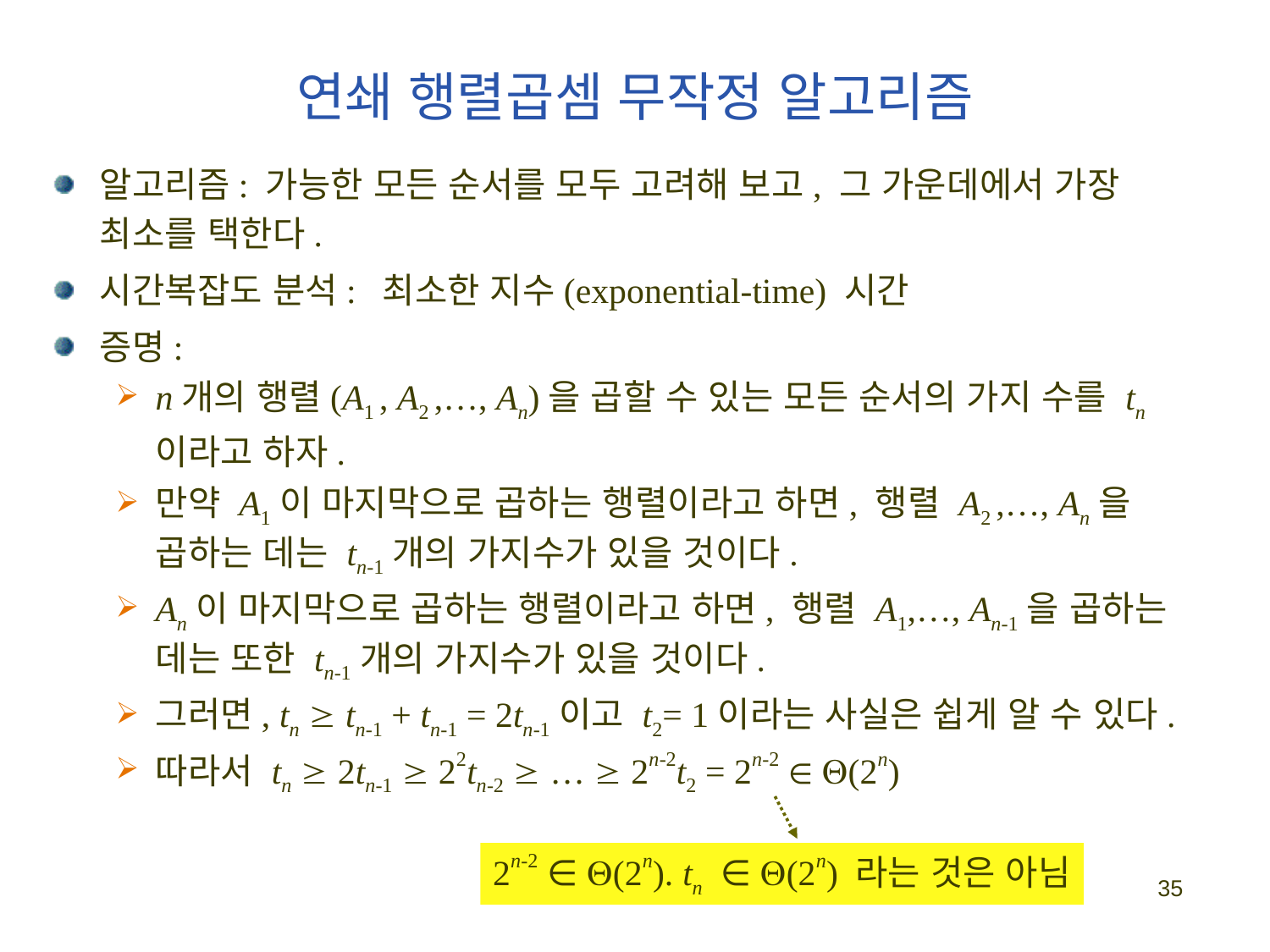

연쇄 행렬곱셈 무작정 알고리즘
알고리즘: 가능한 모든 순서를 모두 고려해 보고, 그 가운데에서 가장 최소를 택한다.
시간복잡도 분석:  최소한 지수(exponential-time) 시간
증명:
n개의 행렬(A1 , A2 ,…, An)을 곱할 수 있는 모든 순서의 가지 수를 tn이라고 하자.
만약 A1이 마지막으로 곱하는 행렬이라고 하면, 행렬 A2 ,…, An을 곱하는 데는 tn-1개의 가지수가 있을 것이다.
An이 마지막으로 곱하는 행렬이라고 하면, 행렬 A1,…, An-1을 곱하는 데는 또한 tn-1개의 가지수가 있을 것이다.
그러면, tn ≥ tn-1 + tn-1 = 2tn-1이고 t2= 1이라는 사실은 쉽게 알 수 있다.
따라서 tn ≥ 2tn-1 ≥ 22tn-2 ≥ … ≥ 2n-2t2 = 2n-2 ∈ Θ(2n)
2n-2 ∈ Θ(2n). tn  ∈ Θ(2n) 라는 것은 아님
35